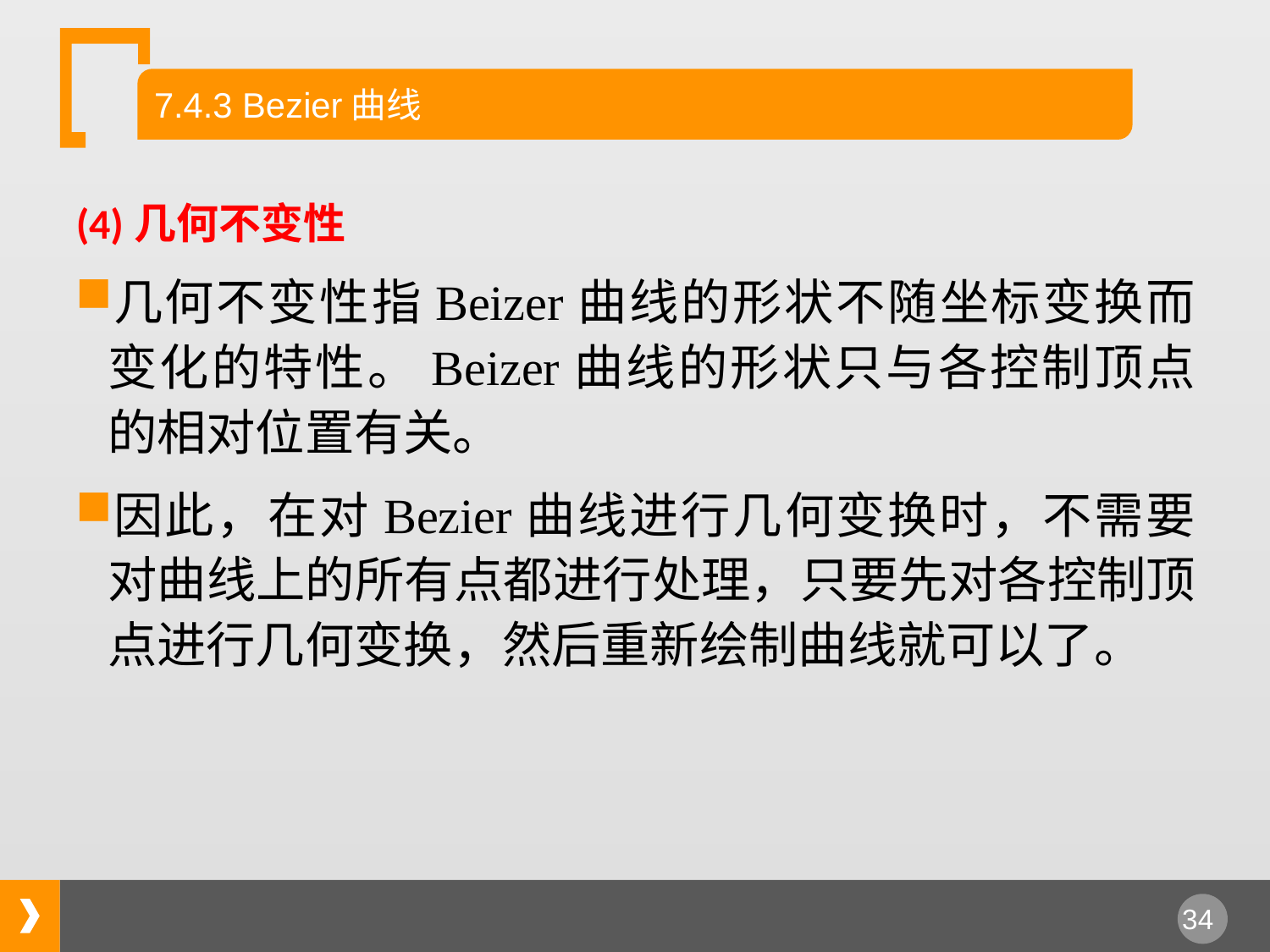

7.4.3 Bezier曲线
(4)几何不变性
几何不变性指Beizer曲线的形状不随坐标变换而变化的特性。Beizer曲线的形状只与各控制顶点的相对位置有关。
因此，在对Bezier曲线进行几何变换时，不需要对曲线上的所有点都进行处理，只要先对各控制顶点进行几何变换，然后重新绘制曲线就可以了。